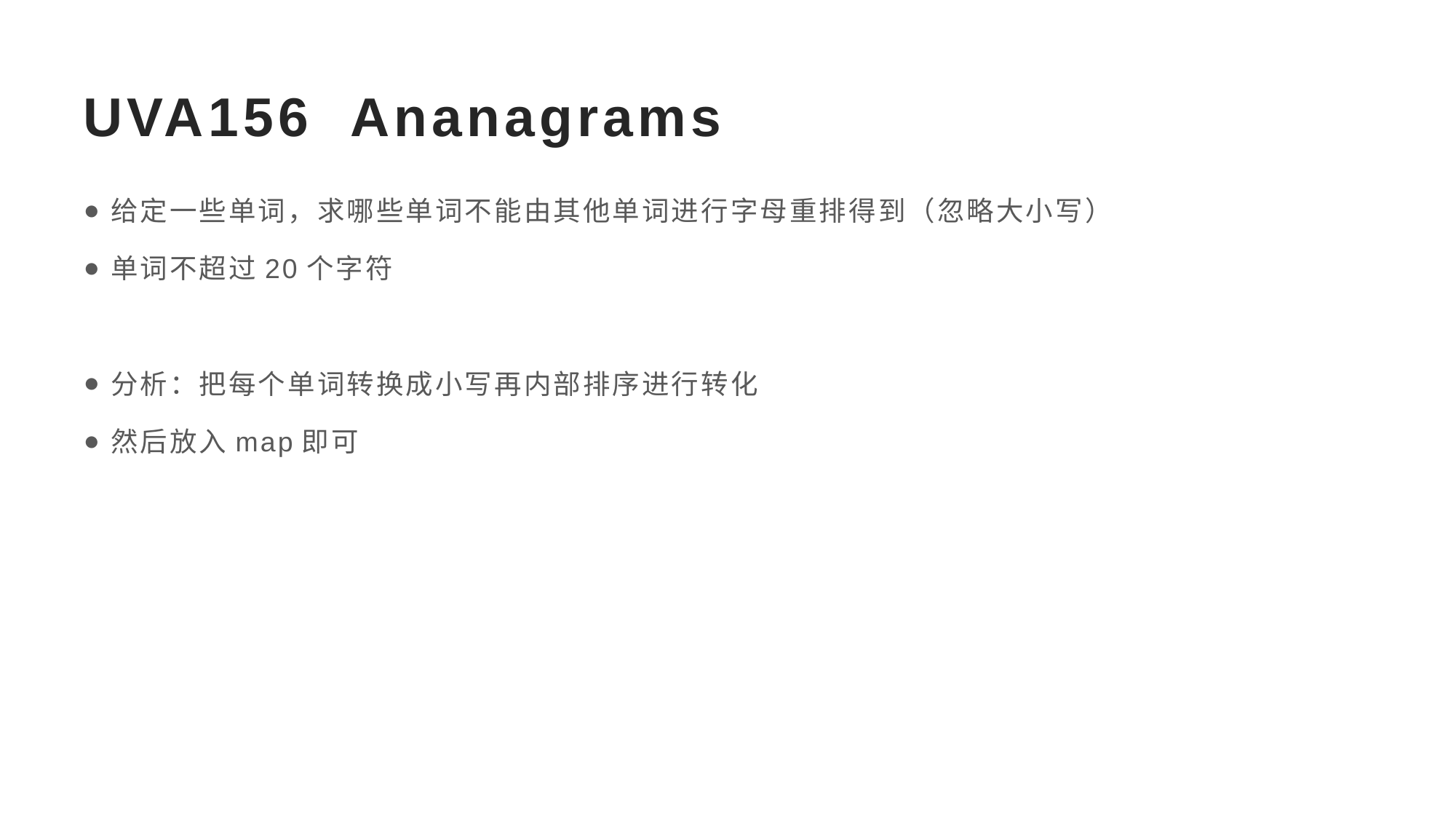

# UVA156  Ananagrams
给定一些单词，求哪些单词不能由其他单词进行字母重排得到（忽略大小写）
单词不超过20个字符

分析：把每个单词转换成小写再内部排序进行转化
然后放入map即可